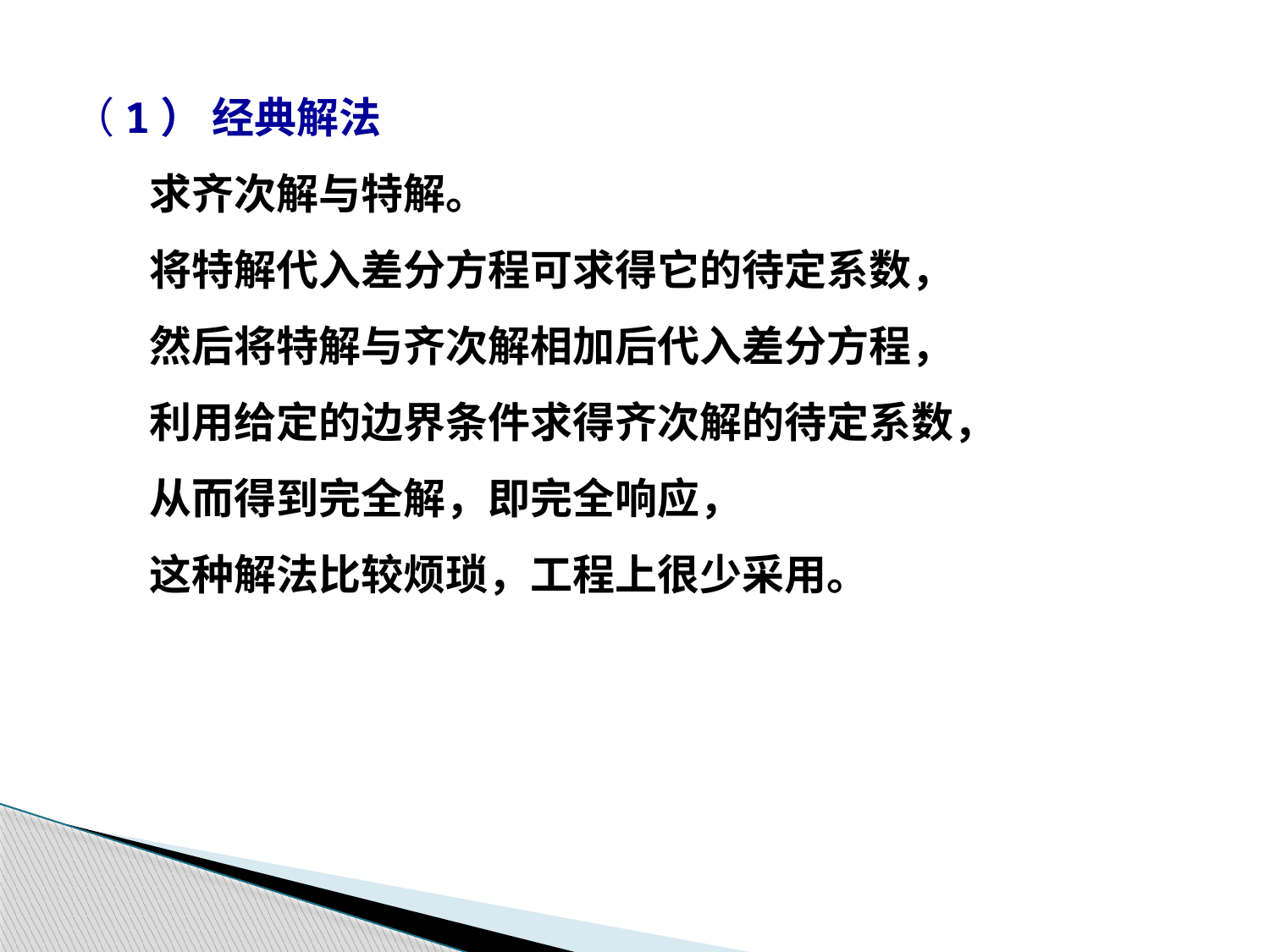

（1） 经典解法
       求齐次解与特解。
       将特解代入差分方程可求得它的待定系数，
       然后将特解与齐次解相加后代入差分方程，
       利用给定的边界条件求得齐次解的待定系数，
       从而得到完全解，即完全响应，
       这种解法比较烦琐，工程上很少采用。